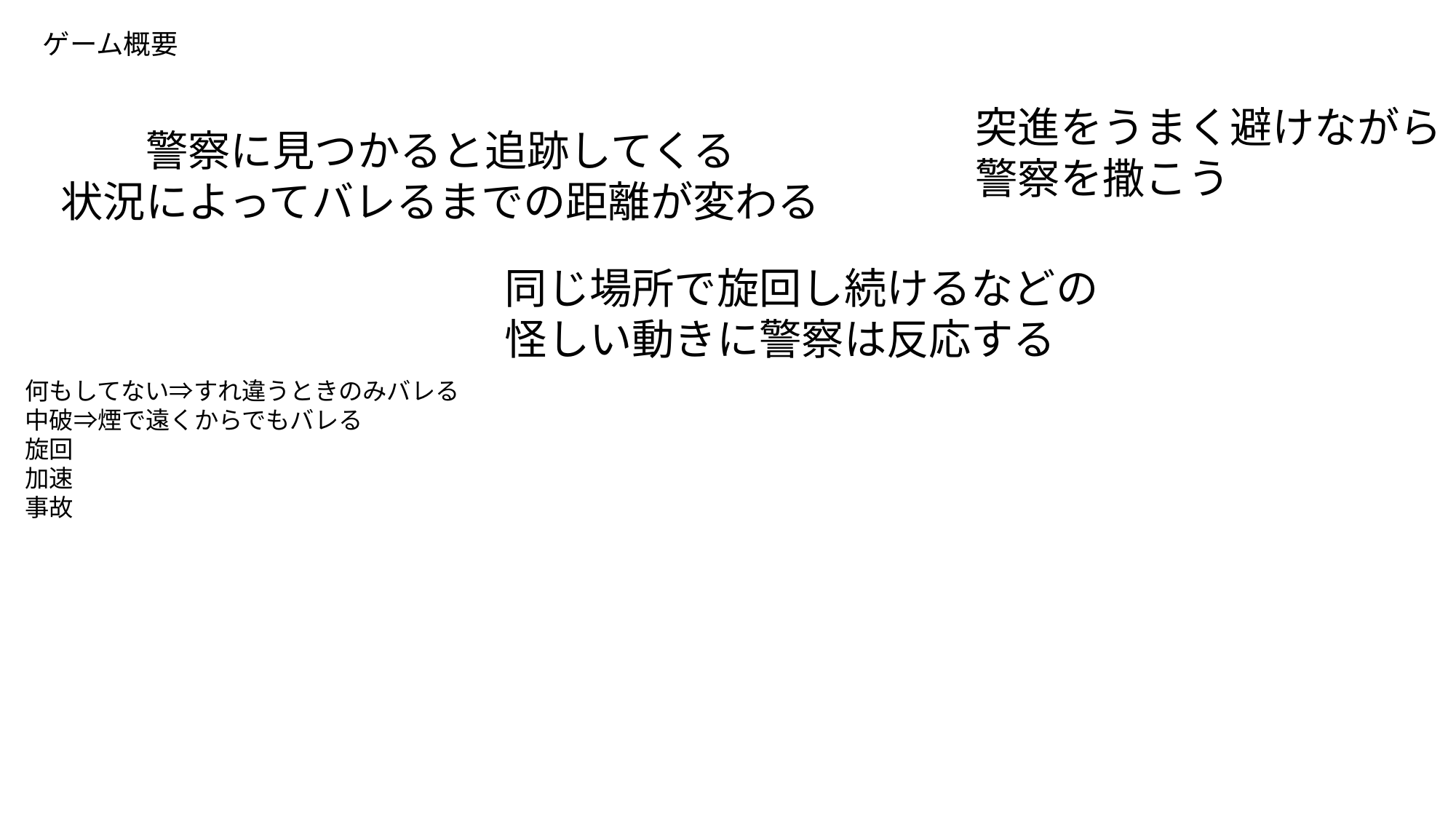

ゲーム概要
突進をうまく避けながら
警察を撒こう
警察に見つかると追跡してくる
状況によってバレるまでの距離が変わる
同じ場所で旋回し続けるなどの
怪しい動きに警察は反応する
何もしてない⇒すれ違うときのみバレる
中破⇒煙で遠くからでもバレる
旋回
加速
事故